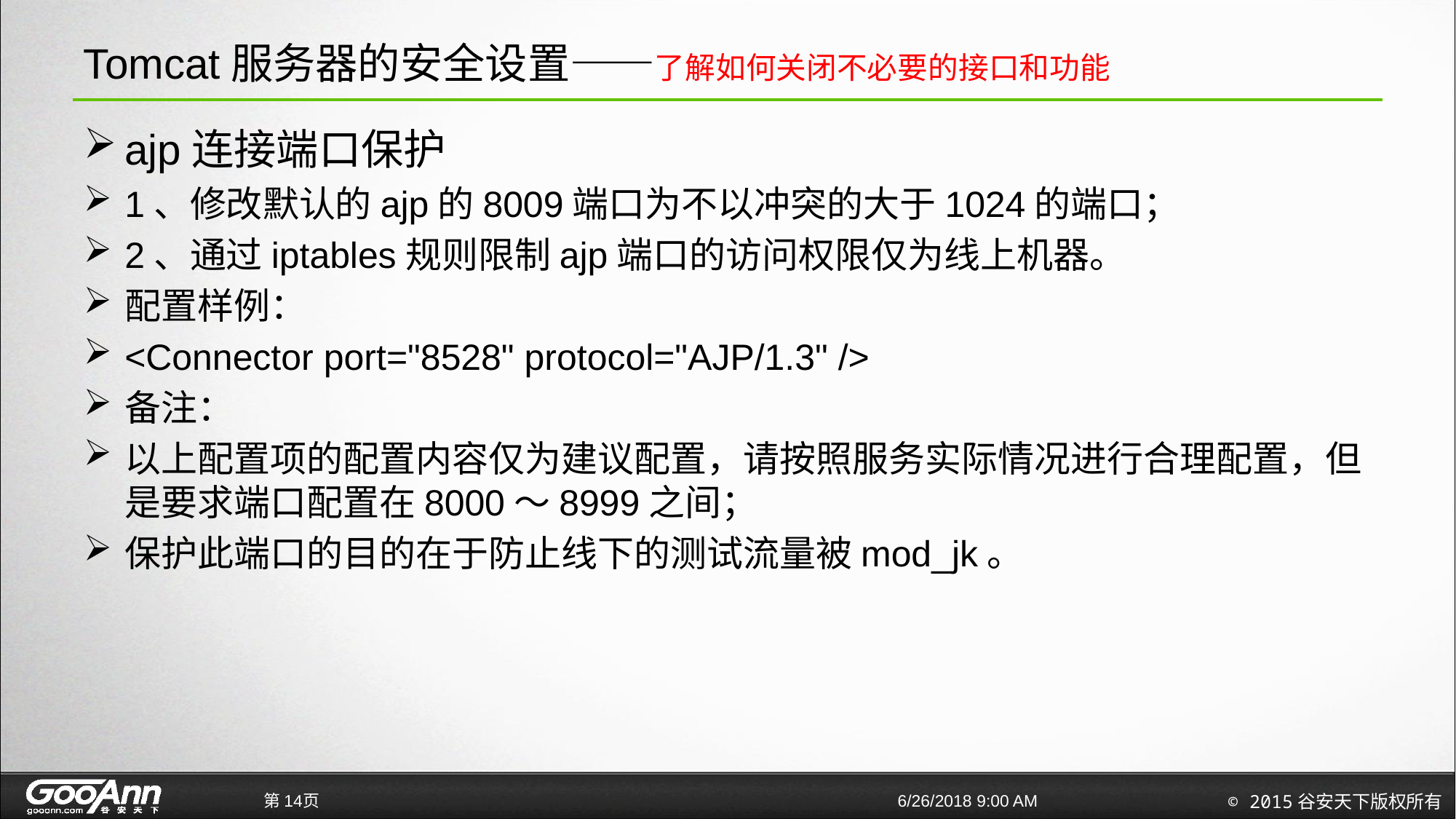

# Tomcat服务器的安全设置——了解如何关闭不必要的接口和功能
ajp连接端口保护
1、修改默认的ajp的8009端口为不以冲突的大于1024的端口；
2、通过iptables规则限制ajp端口的访问权限仅为线上机器。
配置样例：
<Connector port="8528" protocol="AJP/1.3" />
备注：
以上配置项的配置内容仅为建议配置，请按照服务实际情况进行合理配置，但是要求端口配置在8000～8999之间；
保护此端口的目的在于防止线下的测试流量被mod_jk。